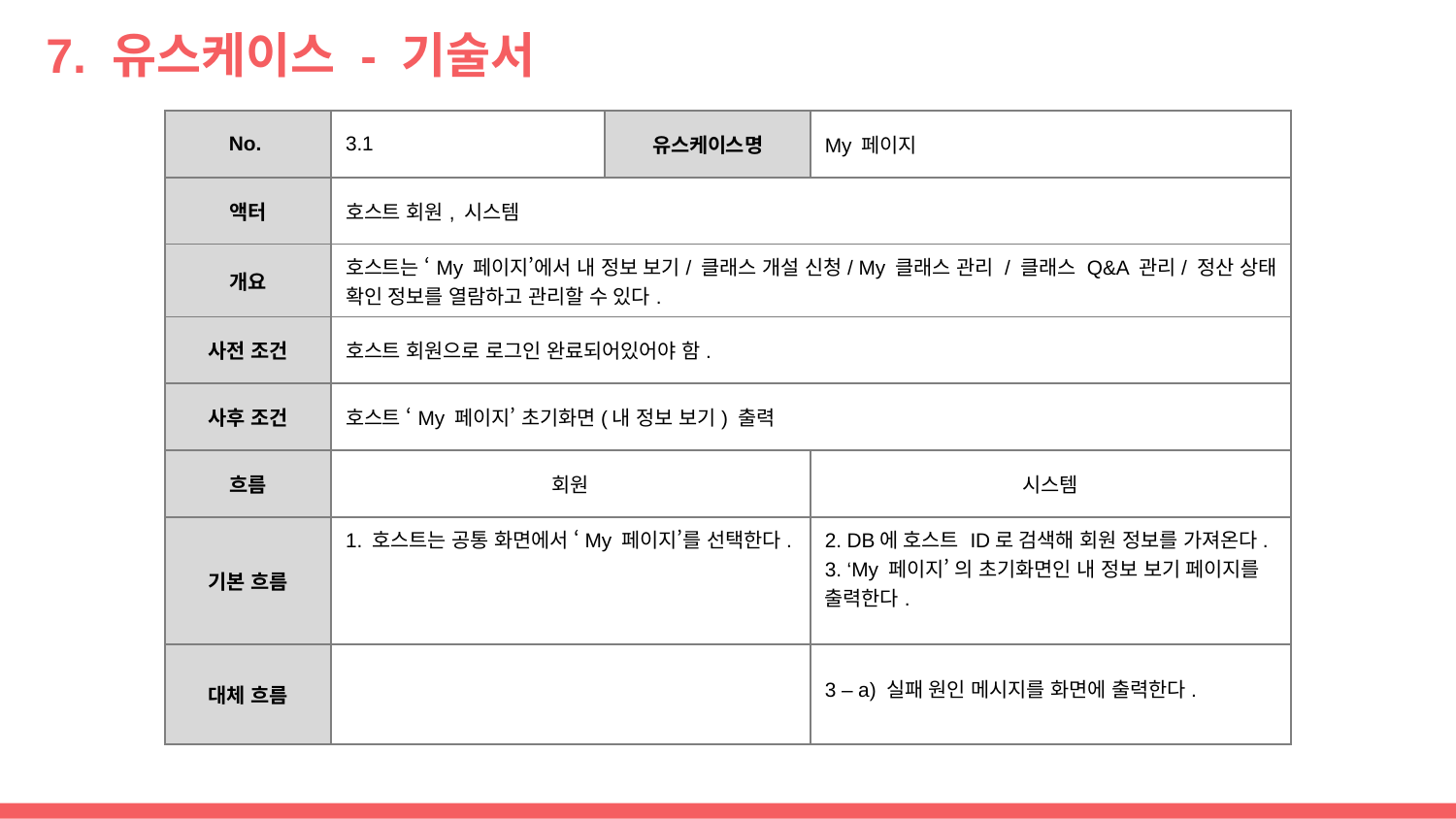

# 7. 유스케이스 - 기술서
| No. | 3.1 | 유스케이스명 | My 페이지 |
| --- | --- | --- | --- |
| 액터 | 호스트 회원, 시스템 |  |  |
| 개요 | 호스트는 ‘My 페이지’에서 내 정보 보기/ 클래스 개설 신청/ My 클래스 관리 / 클래스 Q&A 관리/ 정산 상태 확인 정보를 열람하고 관리할 수 있다. |  |  |
| 사전 조건 | 호스트 회원으로 로그인 완료되어있어야 함. |  |  |
| 사후 조건 | 호스트 ‘My 페이지’ 초기화면(내 정보 보기) 출력 |  |  |
| 흐름 | 회원 |  | 시스템 |
| 기본 흐름 | 1. 호스트는 공통 화면에서 ‘My 페이지’를 선택한다. |  | 2. DB에 호스트 ID로 검색해 회원 정보를 가져온다. 3. ‘My 페이지’ 의 초기화면인 내 정보 보기 페이지를 출력한다. |
| 대체 흐름 |  |  | 3 – a) 실패 원인 메시지를 화면에 출력한다. |